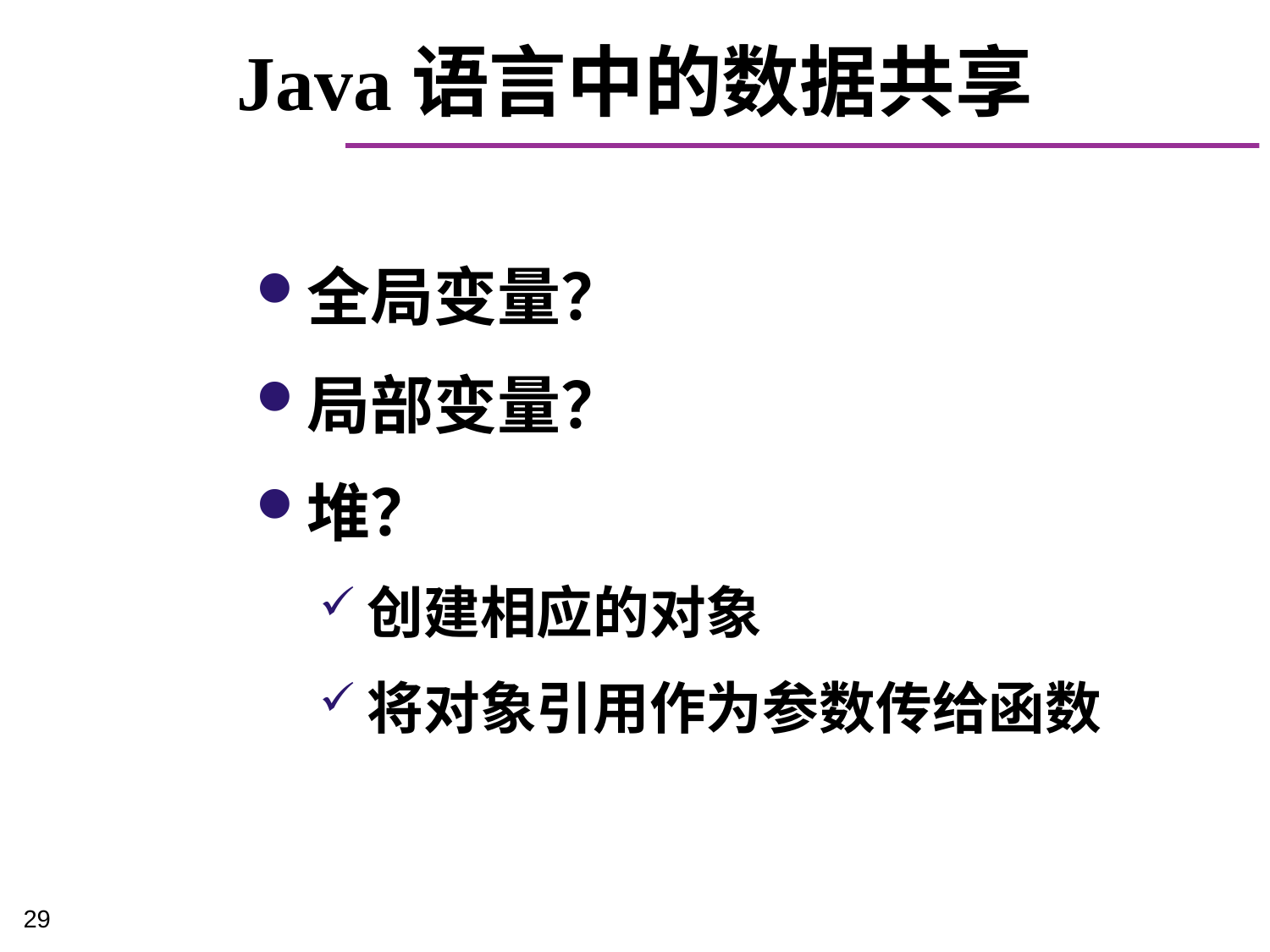

# Java语言中的数据共享
全局变量？
局部变量？
堆？
创建相应的对象
将对象引用作为参数传给函数
29